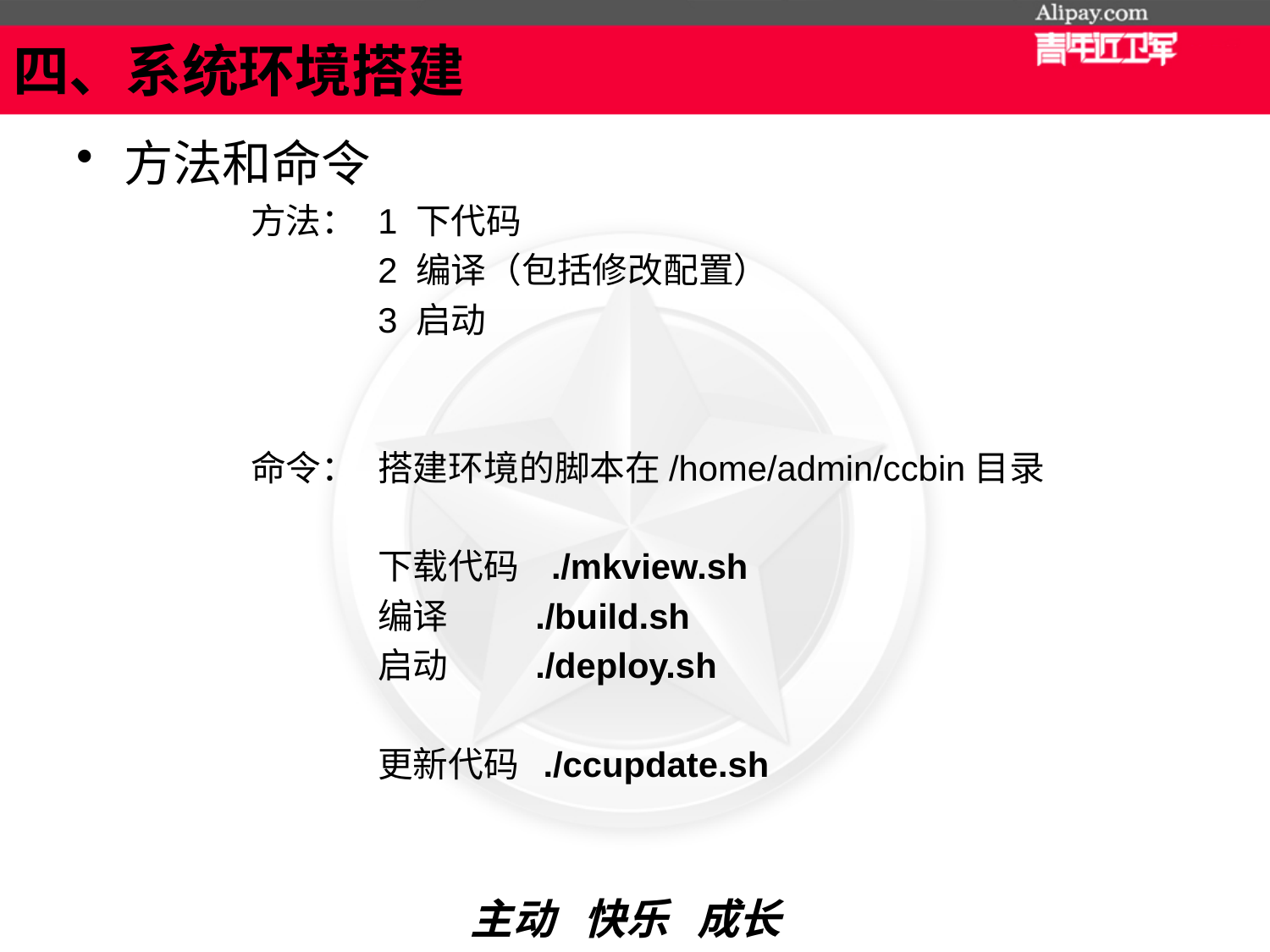

# 四、系统环境搭建
方法和命令
		方法：	1 下代码
			2 编译（包括修改配置）
			3 启动

		命令：	搭建环境的脚本在/home/admin/ccbin目录

			下载代码   ./mkview.sh
			编译          ./build.sh
			启动          ./deploy.sh

			更新代码  ./ccupdate.sh

主动   快乐   成长